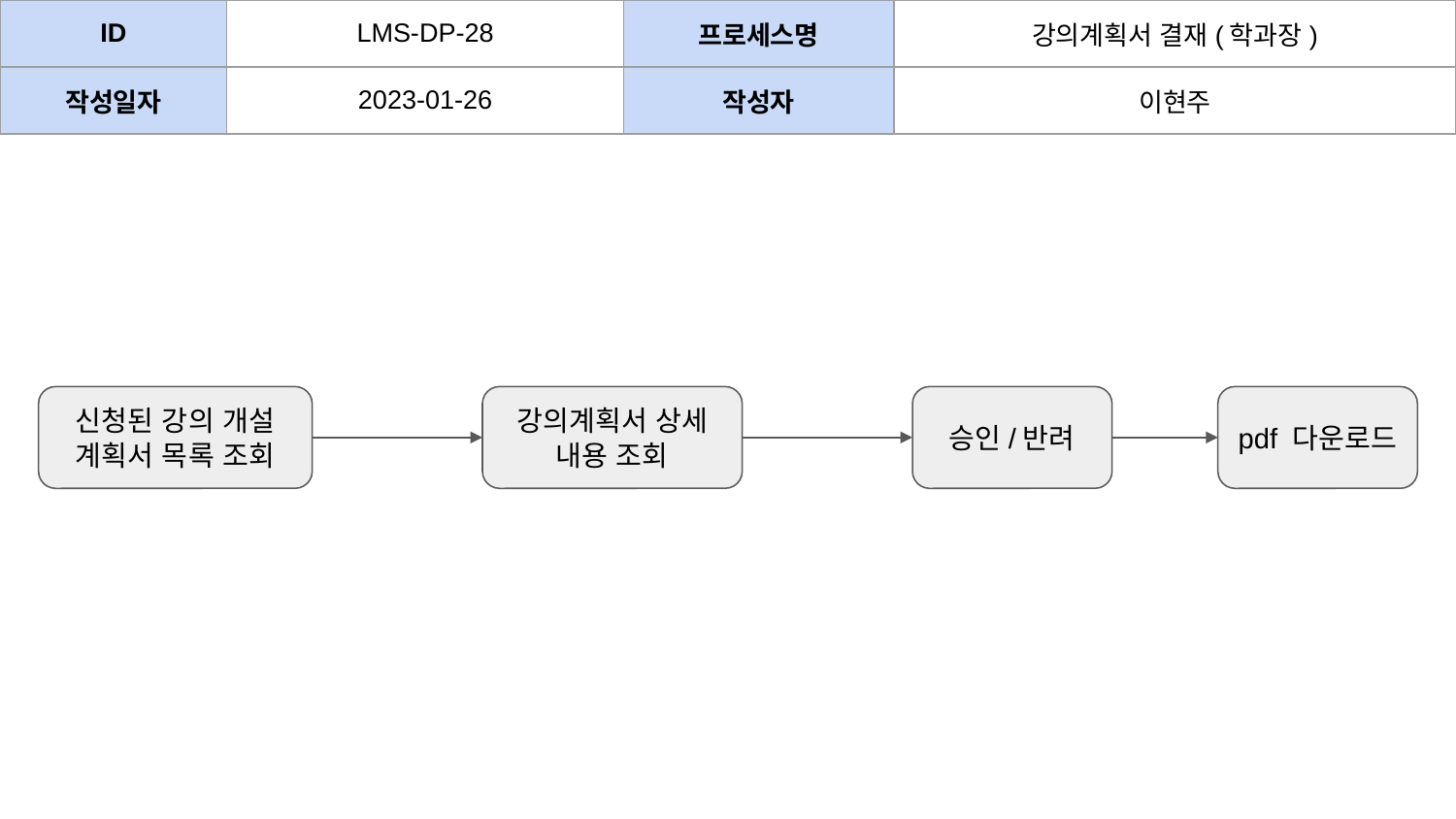

| ID | LMS-DP-28 | 프로세스명 | 강의계획서 결재(학과장) |  |  |
| --- | --- | --- | --- | --- | --- |
| 작성일자 | 2023-01-26 | 작성자 | 이현주 |  |  |
신청된 강의 개설 계획서 목록 조회
강의계획서 상세 내용 조회
승인/반려
pdf 다운로드